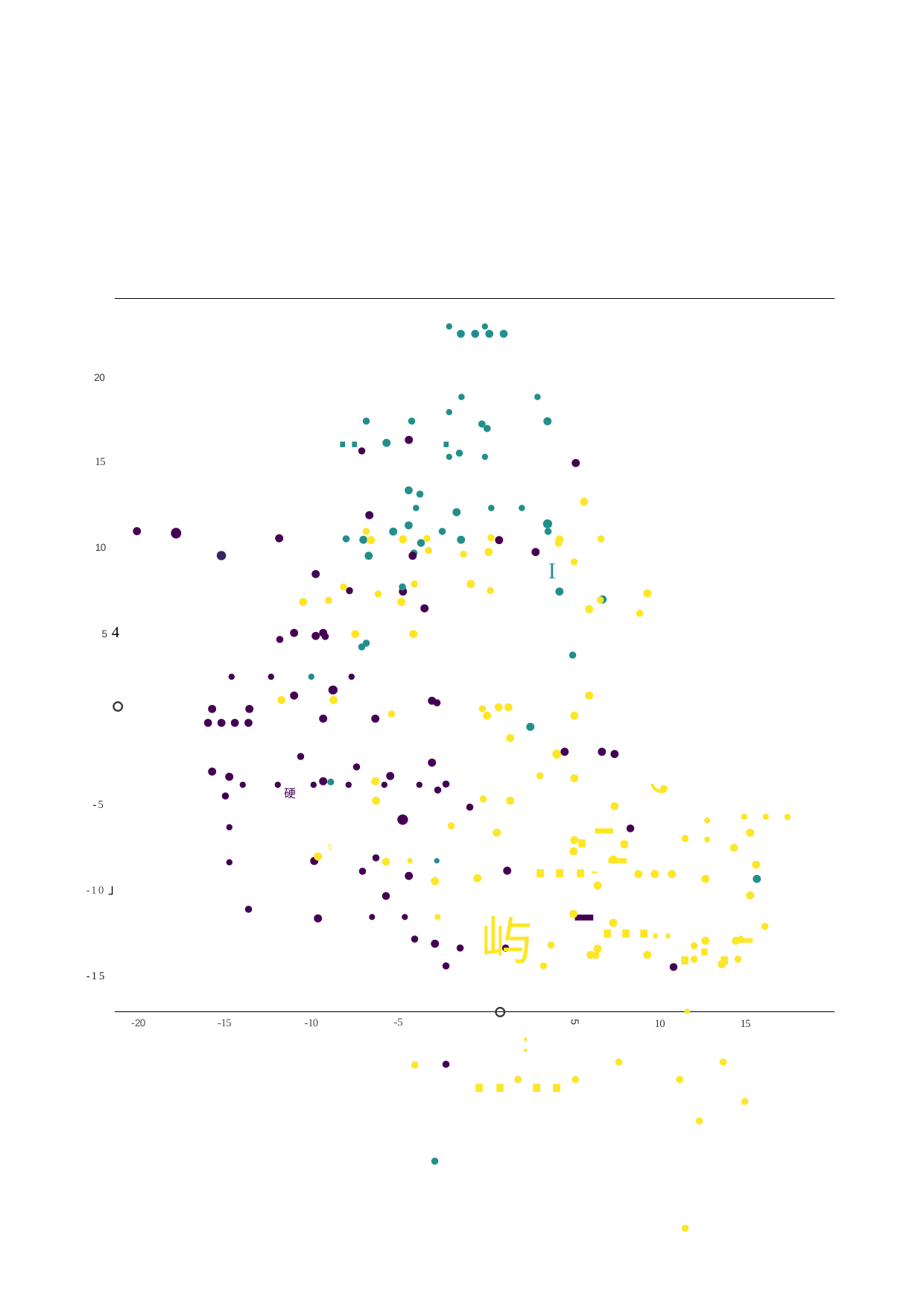

•••．••
••••
．．•．•．•．••．．
．．．．．．．
20
．．
..．. ．．
．．
．．
．． ．．
．．
15
．I
．
••
．
．．
．．
．．．．．．
．．
．．．．．．
．．
．．．
10
．．．
．．．．
．．．．
．．．．
．．．
．．．
5 4
．	．．．	．． ．．
．
．．
••••	．
．．．
．
．．．．
．
••
． ．
． ． ． ．
．••
。
．． ．
••••
•••••• ． ．
．．
．．．
．．
． ••• ．•．• ．．．
.-. -...
，
．•• •••
．
．
．．
硬
-5
...-	-...
．
：
．．
．．
．．
．
．
．
．
．．．．
．．
．．
t)
••
．．．．．.....-．......．.． ．
-10」
．屿．． ． ．． ． :
．
．
-15
。

-5
-15
-10
10
15
-20
5